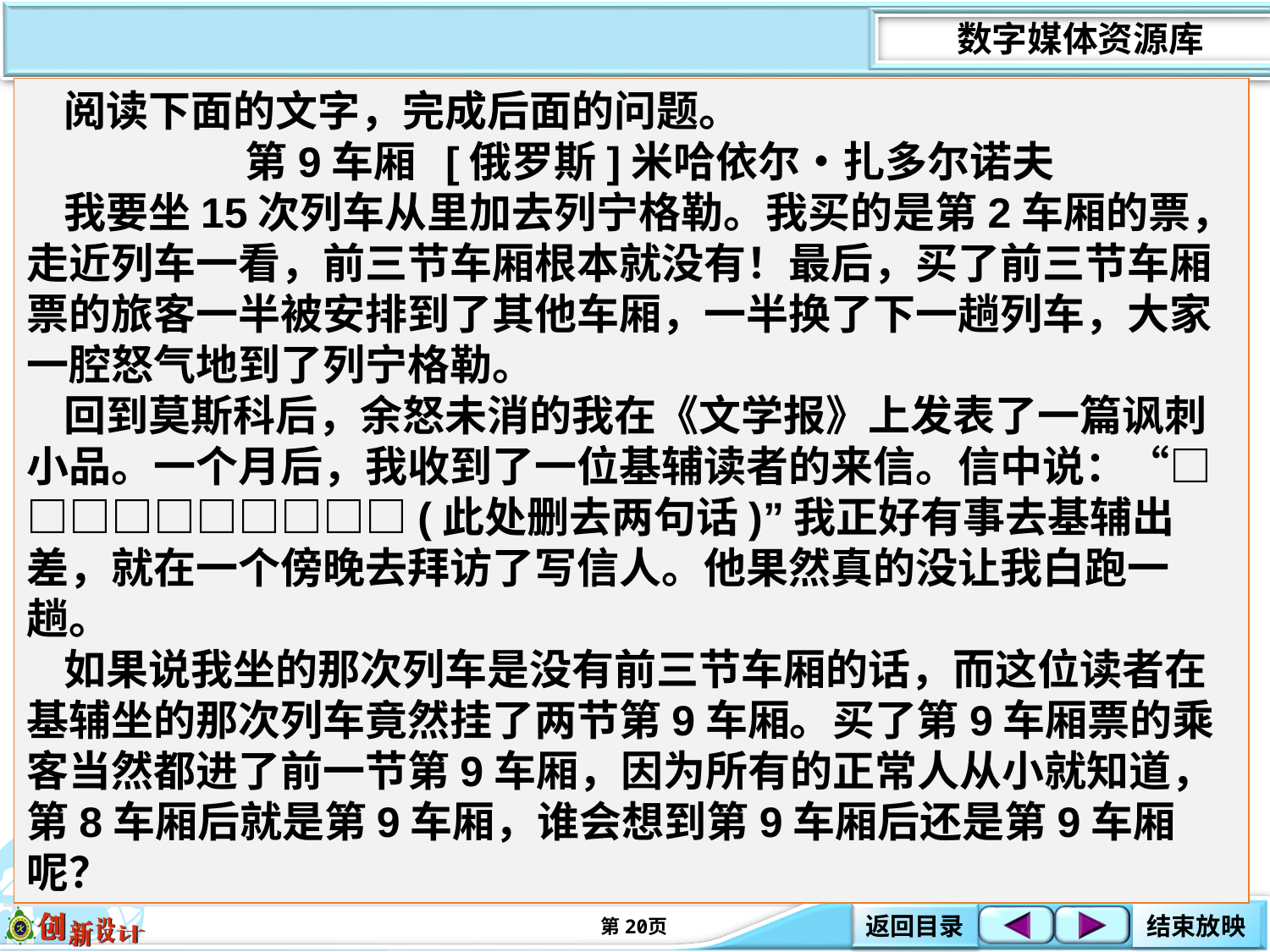

阅读下面的文字，完成后面的问题。
第9车厢  [俄罗斯]米哈依尔•扎多尔诺夫
我要坐15次列车从里加去列宁格勒。我买的是第2车厢的票，走近列车一看，前三节车厢根本就没有！最后，买了前三节车厢票的旅客一半被安排到了其他车厢，一半换了下一趟列车，大家一腔怒气地到了列宁格勒。
回到莫斯科后，余怒未消的我在《文学报》上发表了一篇讽刺小品。一个月后，我收到了一位基辅读者的来信。信中说：“□□□□□□□□□□(此处删去两句话)”我正好有事去基辅出差，就在一个傍晚去拜访了写信人。他果然真的没让我白跑一趟。
如果说我坐的那次列车是没有前三节车厢的话，而这位读者在基辅坐的那次列车竟然挂了两节第9车厢。买了第9车厢票的乘客当然都进了前一节第9车厢，因为所有的正常人从小就知道，第8车厢后就是第9车厢，谁会想到第9车厢后还是第9车厢呢？